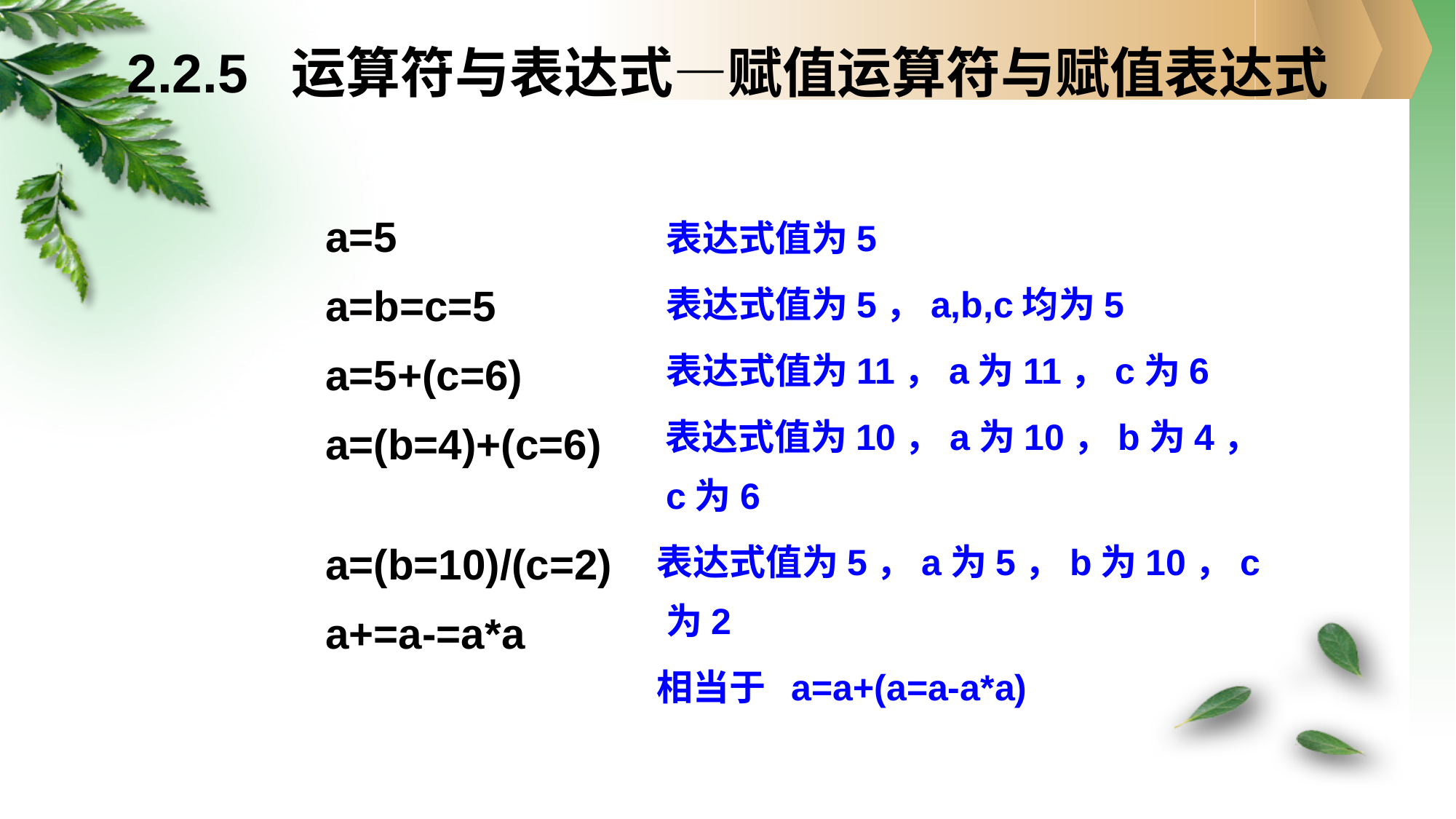

# 2.2.5  运算符与表达式—赋值运算符与赋值表达式
	表达式值为5
	表达式值为5，a,b,c均为5
	表达式值为11，a为11，c为6
   表达式值为10，a为10，b为4，c为6
  表达式值为5，a为5，b为10，c为2
  相当于  a=a+(a=a-a*a)
a=5
a=b=c=5
a=5+(c=6)
a=(b=4)+(c=6)
a=(b=10)/(c=2)
a+=a-=a*a